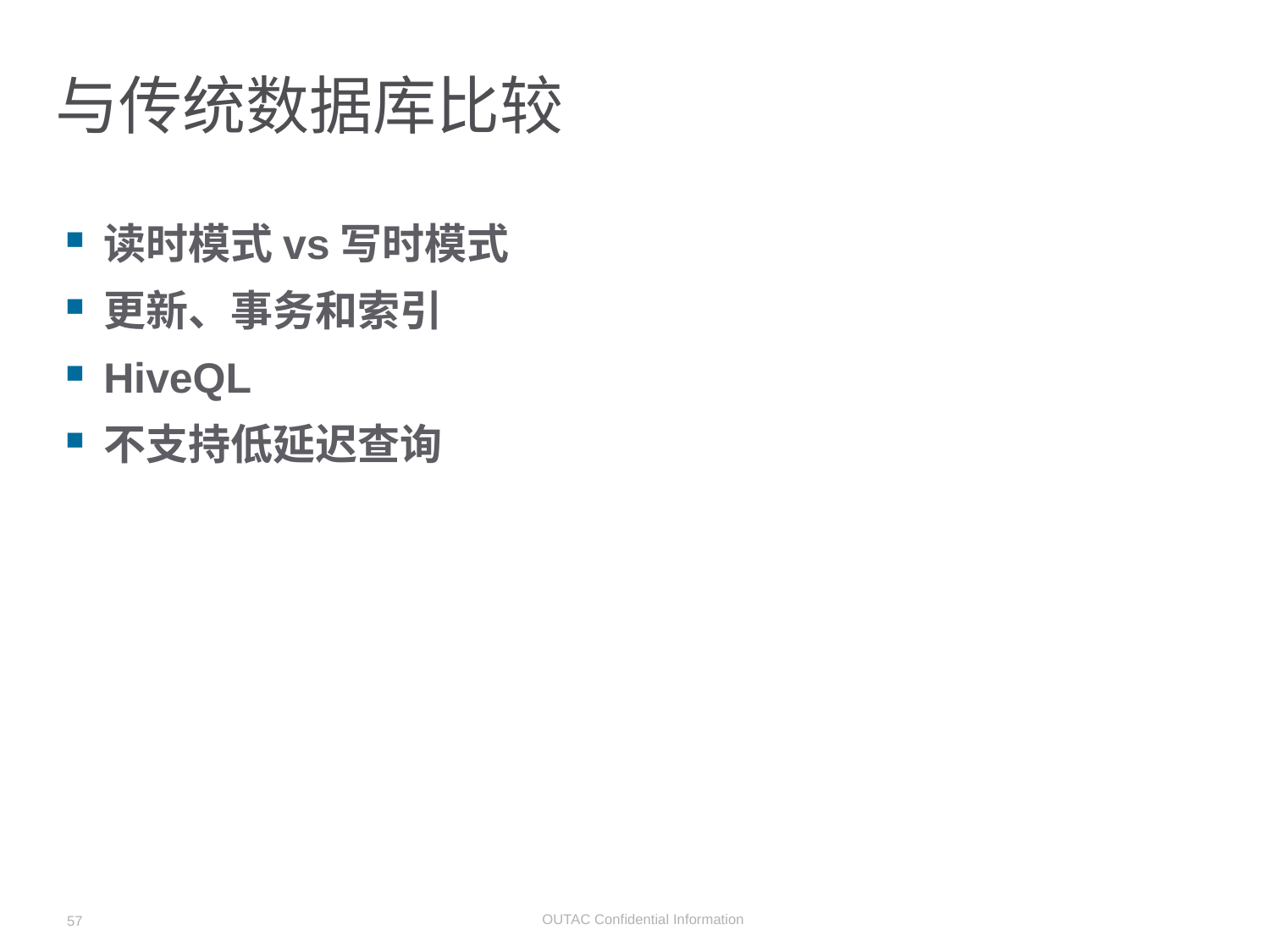

# 与传统数据库比较
读时模式vs写时模式
更新、事务和索引
HiveQL
不支持低延迟查询
57